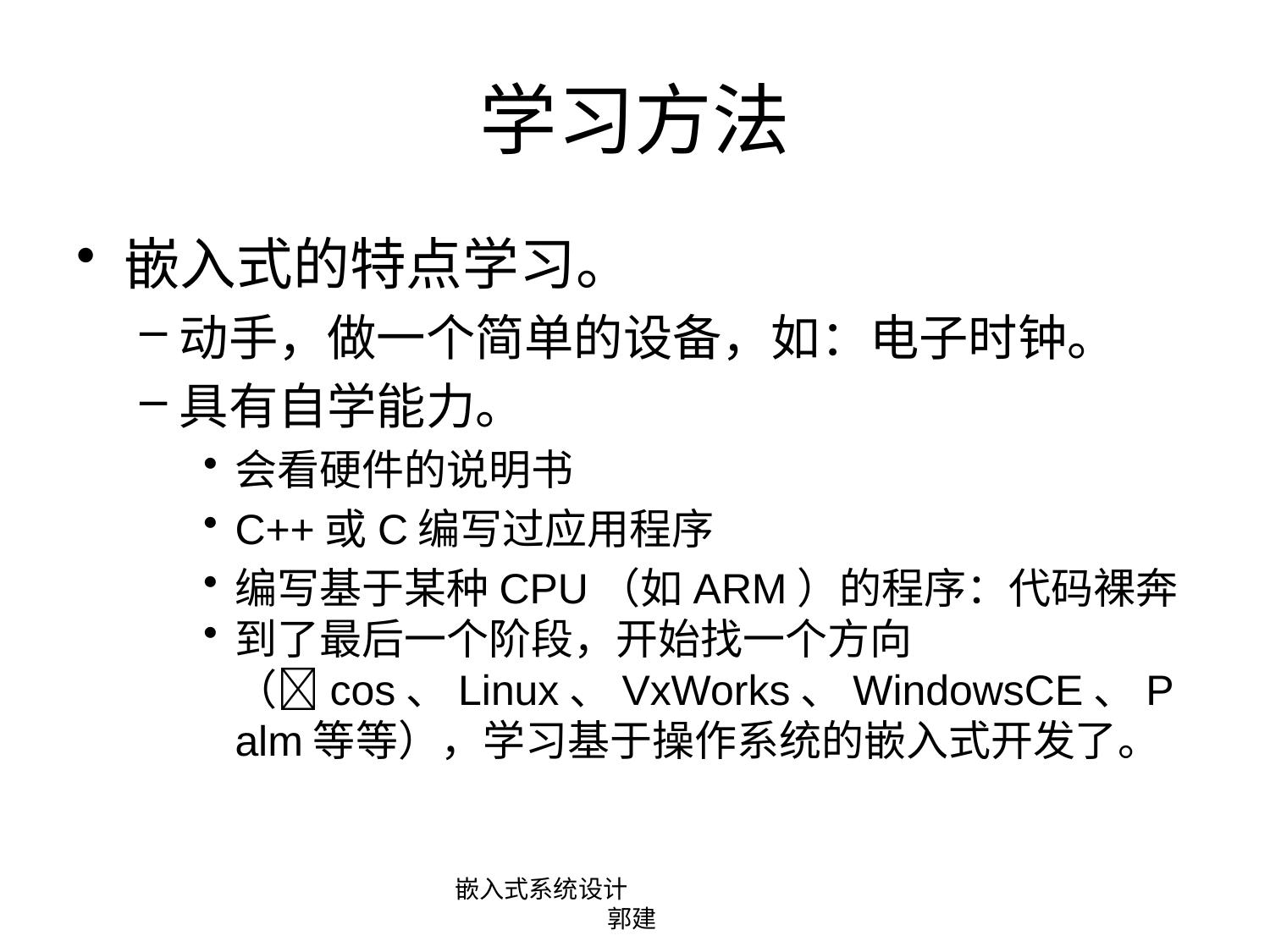

# 学习方法
嵌入式的特点学习。
动手，做一个简单的设备，如：电子时钟。
具有自学能力。
会看硬件的说明书
C++或C编写过应用程序
编写基于某种CPU（如ARM）的程序：代码裸奔
到了最后一个阶段，开始找一个方向（μcos、Linux、VxWorks、WindowsCE、Palm等等），学习基于操作系统的嵌入式开发了。

嵌入式系统设计                                   郭建
13